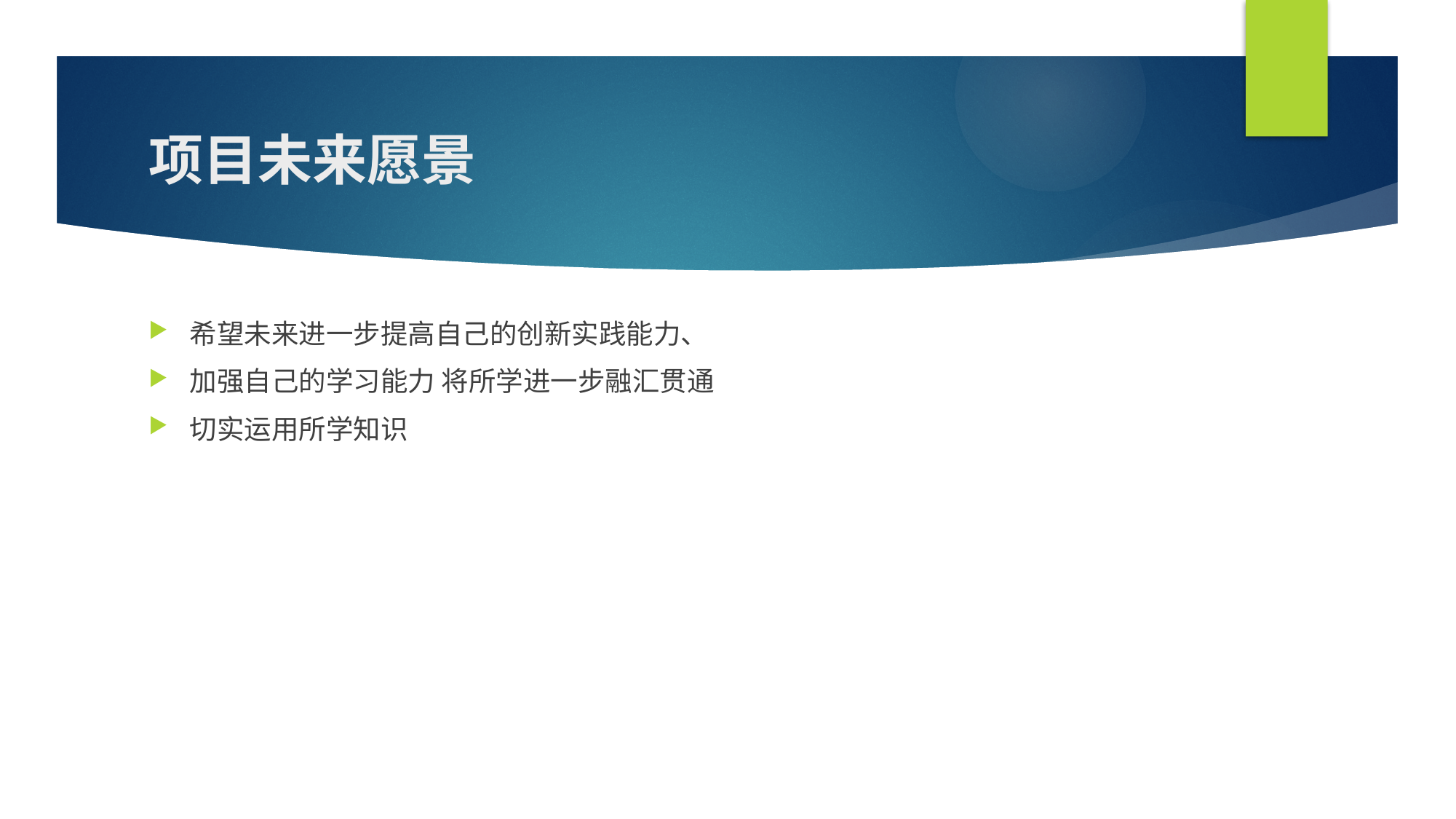

# 项目未来愿景
希望未来进一步提高自己的创新实践能力、
加强自己的学习能力 将所学进一步融汇贯通
切实运用所学知识